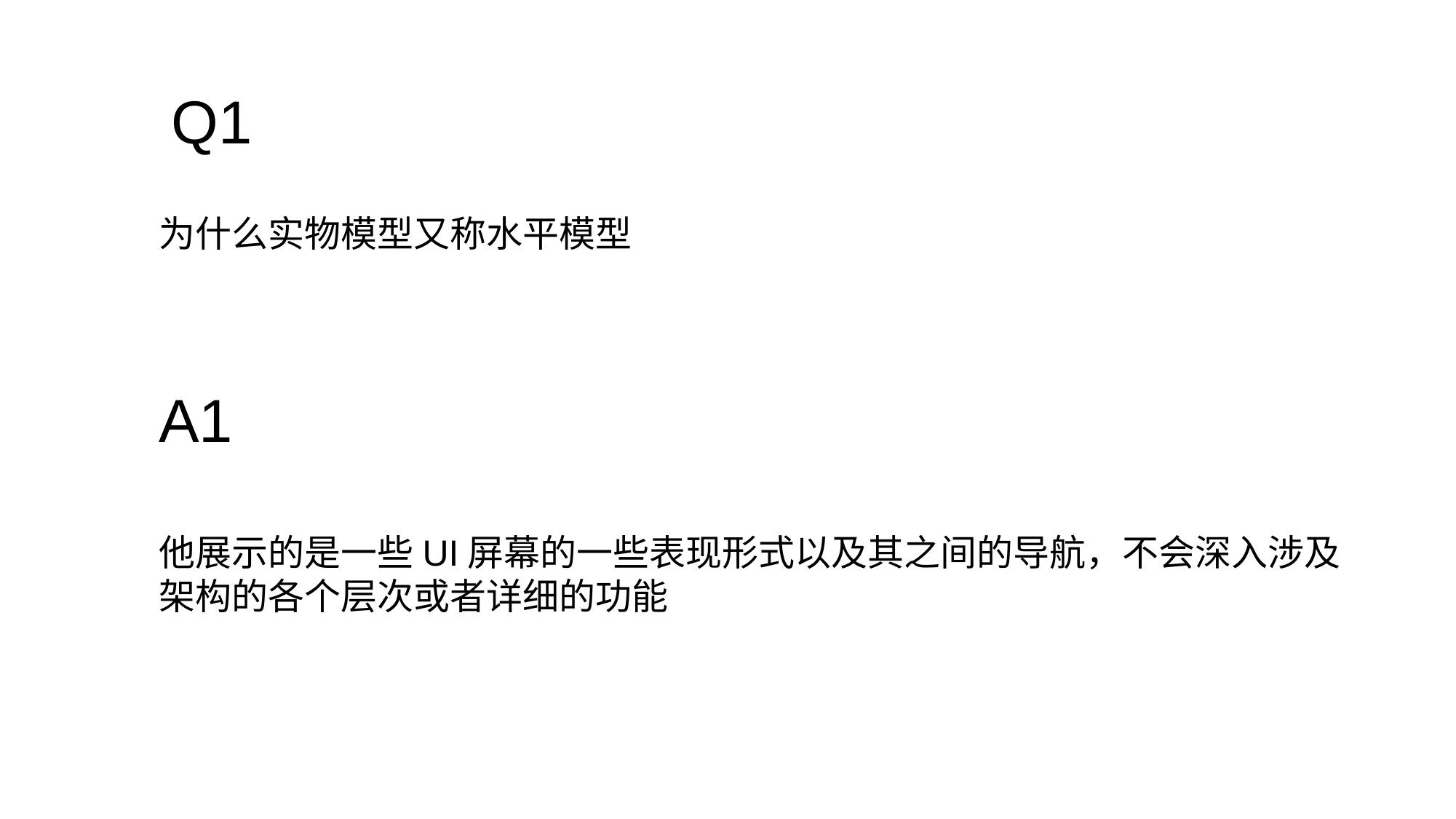

Q1
为什么实物模型又称水平模型
A1

他展示的是一些UI屏幕的一些表现形式以及其之间的导航，不会深入涉及架构的各个层次或者详细的功能